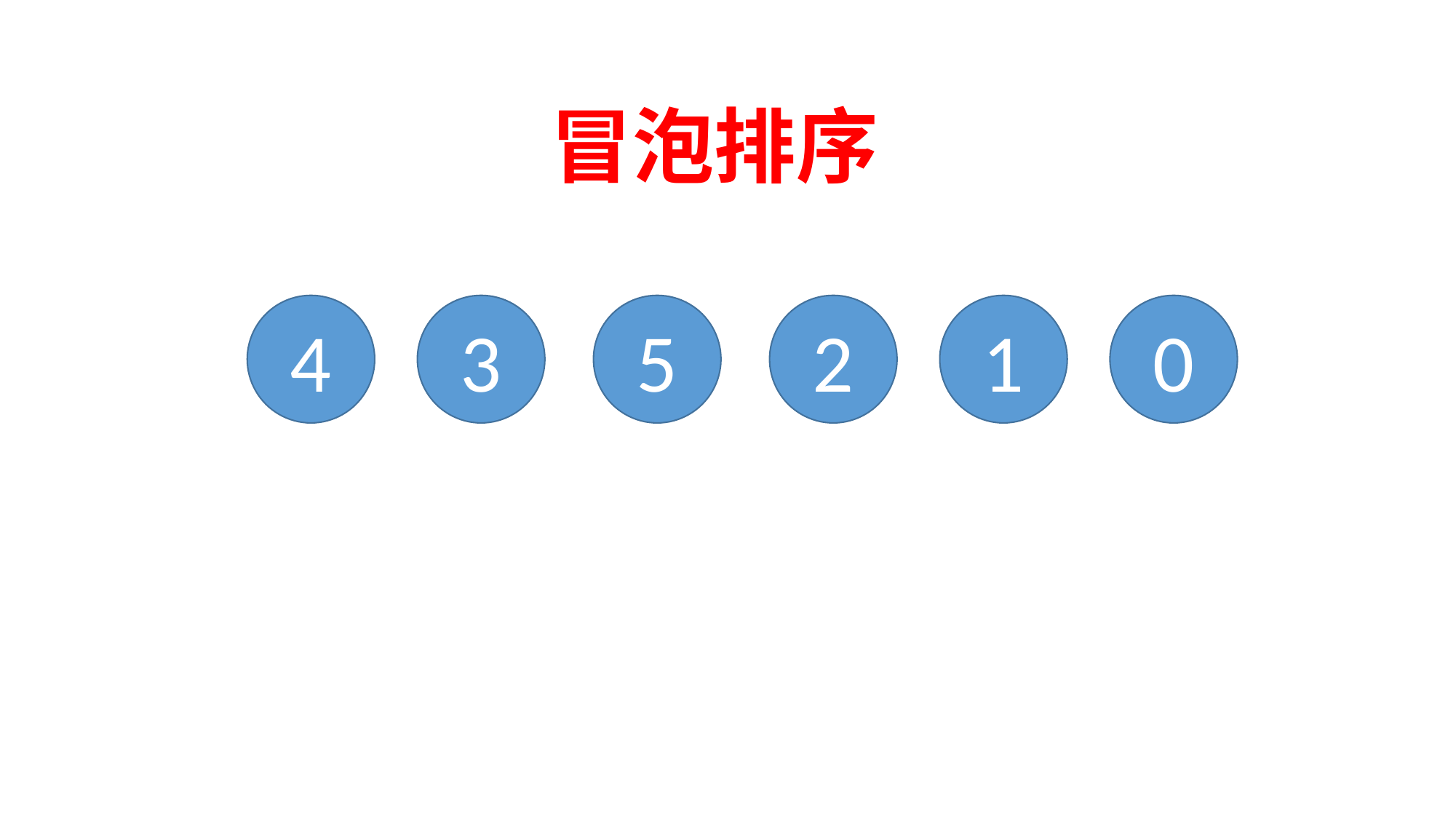

冒泡排序
4
3
5
2
1
0